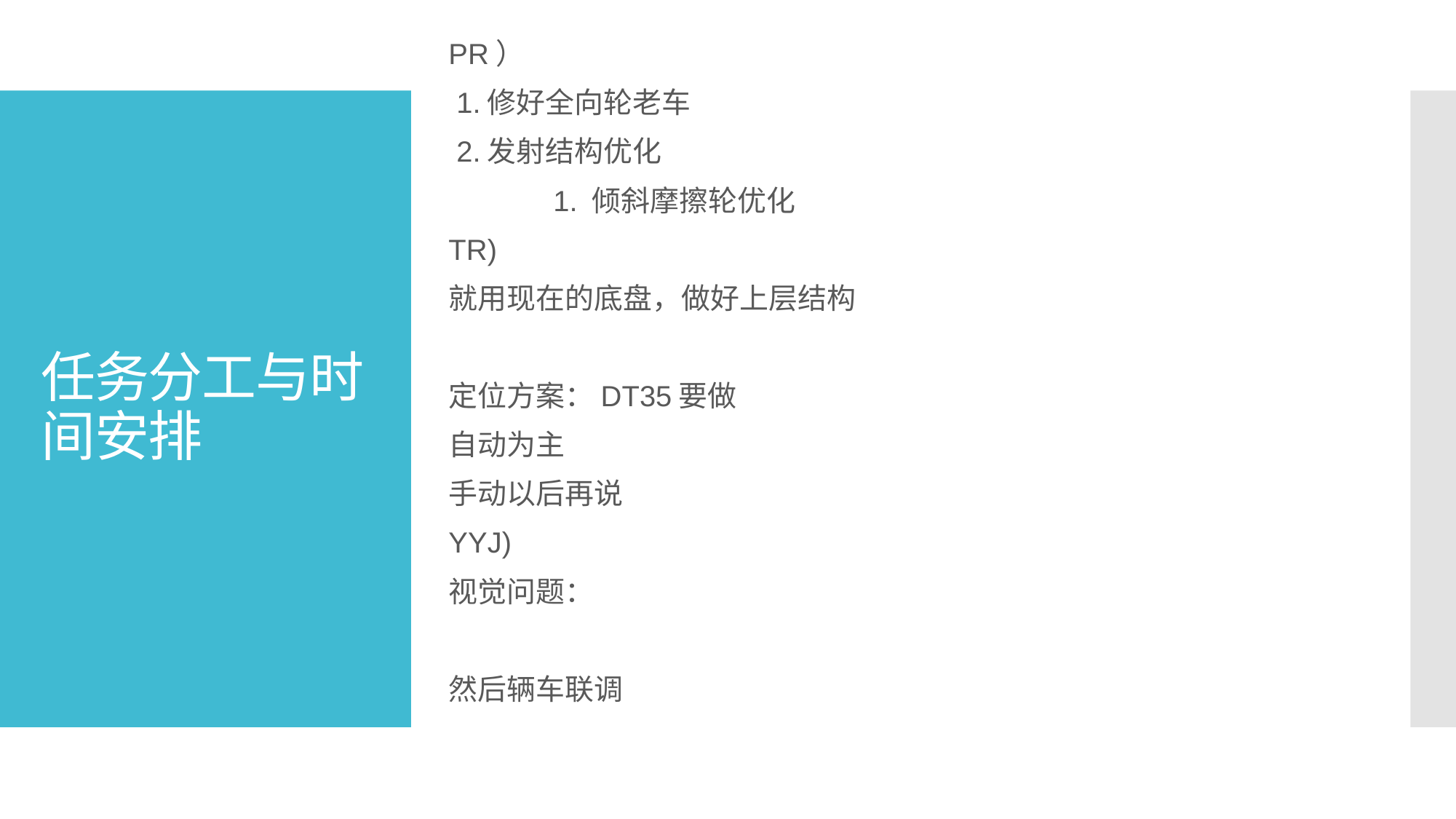

PR）
 1.修好全向轮老车
 2.发射结构优化
	1. 倾斜摩擦轮优化
TR)
就用现在的底盘，做好上层结构

定位方案：DT35要做
自动为主
手动以后再说
YYJ)
视觉问题：

然后辆车联调
# 任务分工与时间安排